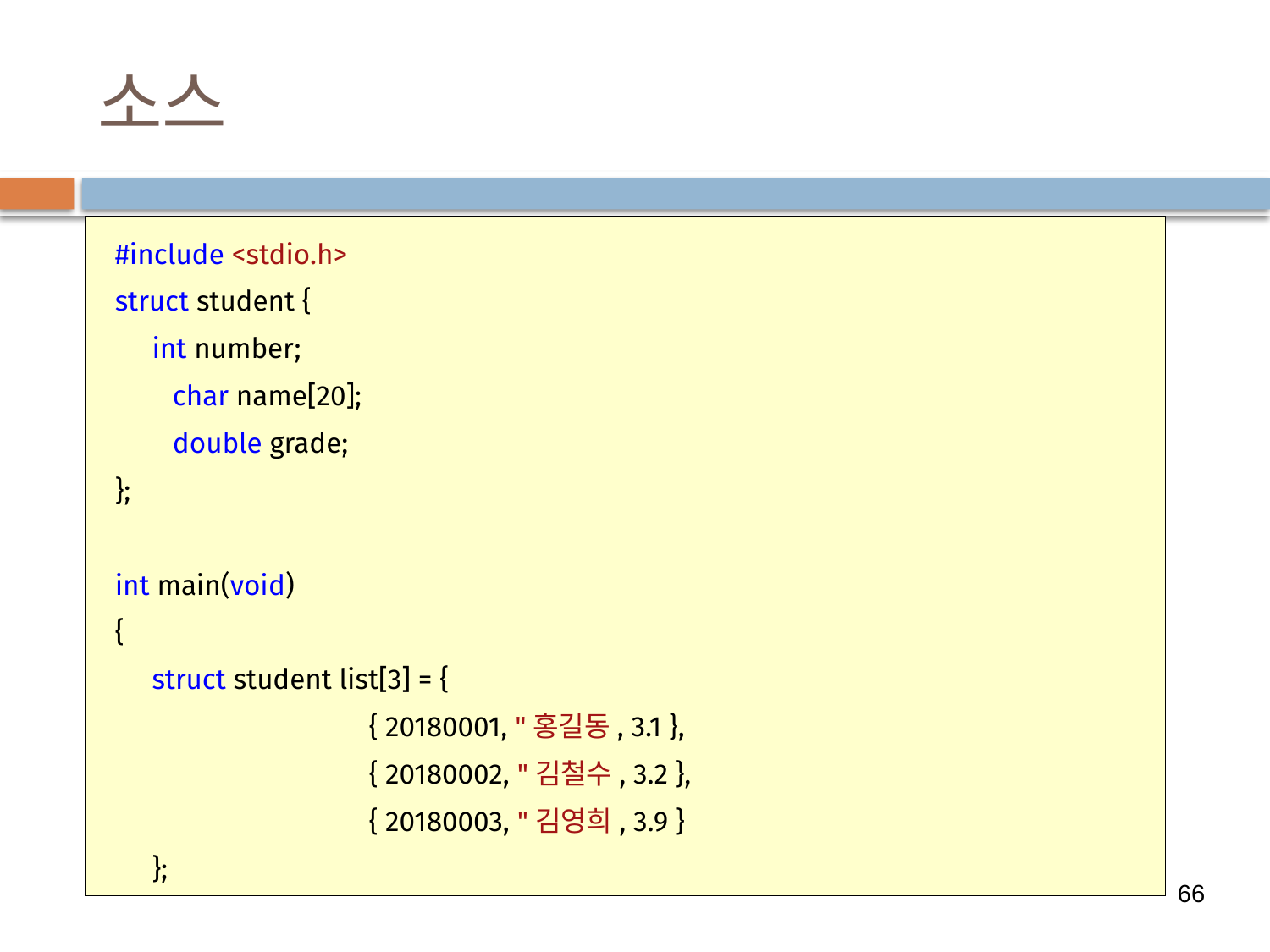

# 소스
#include <stdio.h>
struct student {
     int number;
	   char name[20];
	   double grade;
};

int main(void)
{
     struct student list[3] = {
			{ 20180001, "홍길동, 3.1 },
			{ 20180002, "김철수, 3.2 },
			{ 20180003, "김영희, 3.9 }
     };

66